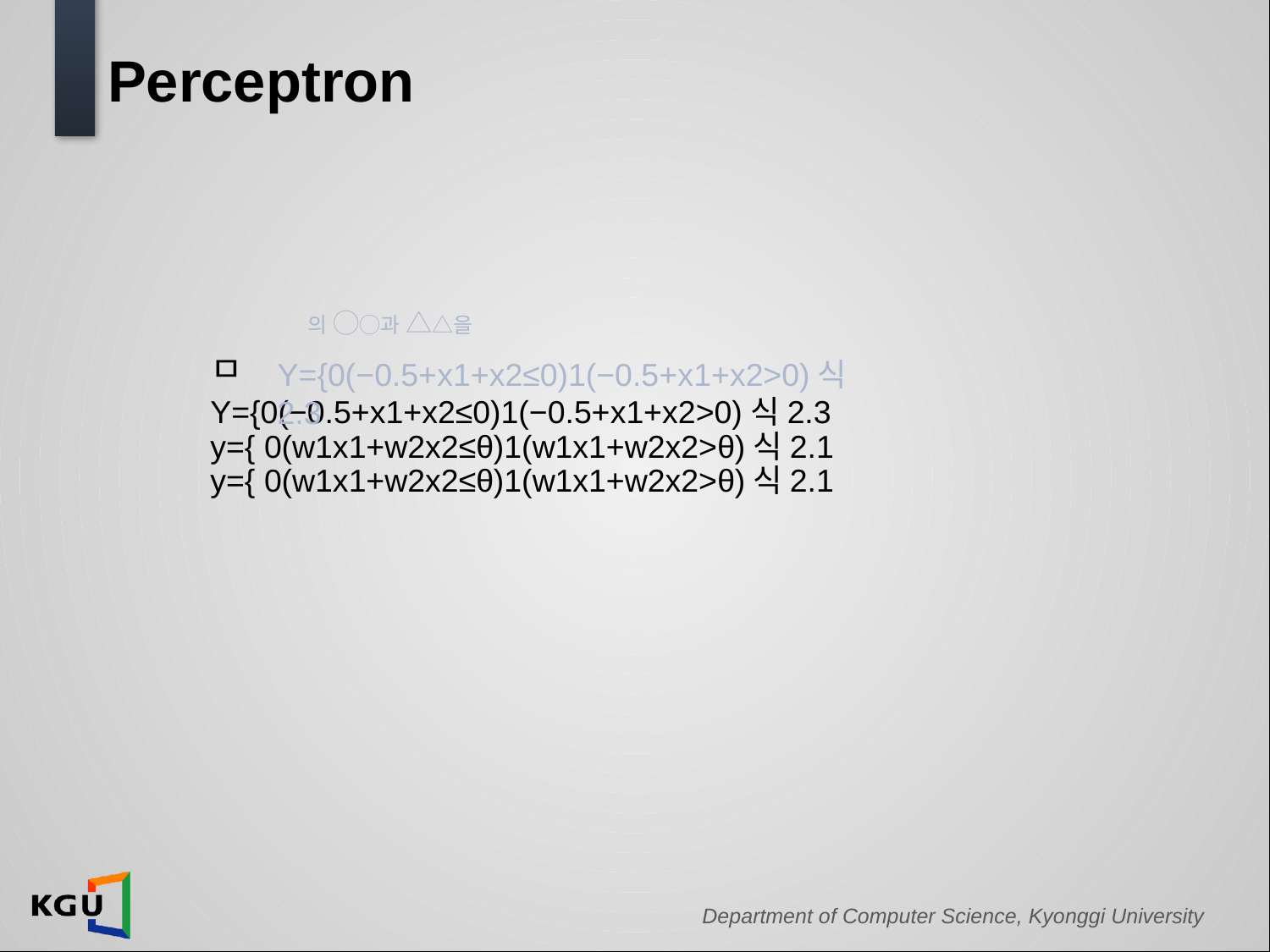

# Perceptron

ㅁ
Y={0(−0.5+x1+x2≤0)1(−0.5+x1+x2>0)식2.3
y={ 0(w1x1+w2x2≤θ)1(w1x1+w2x2>θ)식2.1
y={ 0(w1x1+w2x2≤θ)1(w1x1+w2x2>θ)식2.1

의 ◯◯과 △△을
Y={0(−0.5+x1+x2≤0)1(−0.5+x1+x2>0)식2.3